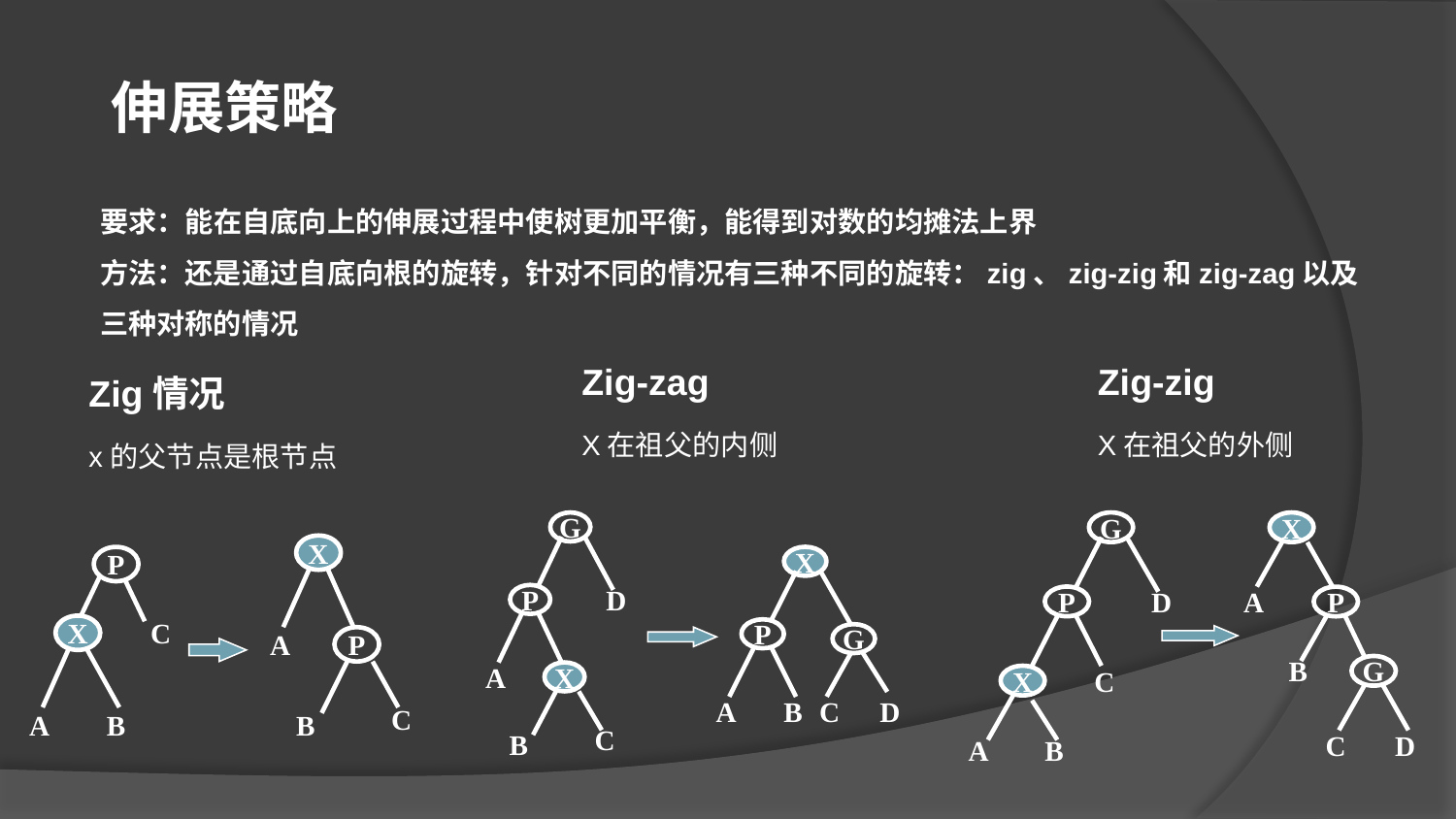

伸展策略
要求：能在自底向上的伸展过程中使树更加平衡，能得到对数的均摊法上界
方法：还是通过自底向根的旋转，针对不同的情况有三种不同的旋转：zig、zig-zig和zig-zag以及三种对称的情况
Zig-zag
X在祖父的内侧
Zig-zig
X在祖父的外侧
Zig情况
x的父节点是根节点
G

P
D

A
X

C
B
X

P
G

A
B
C
D

G

P
D

X
C

A
B
X

A
P

B
G

C
D

X

A
P

C
B
P

X
C

A
B